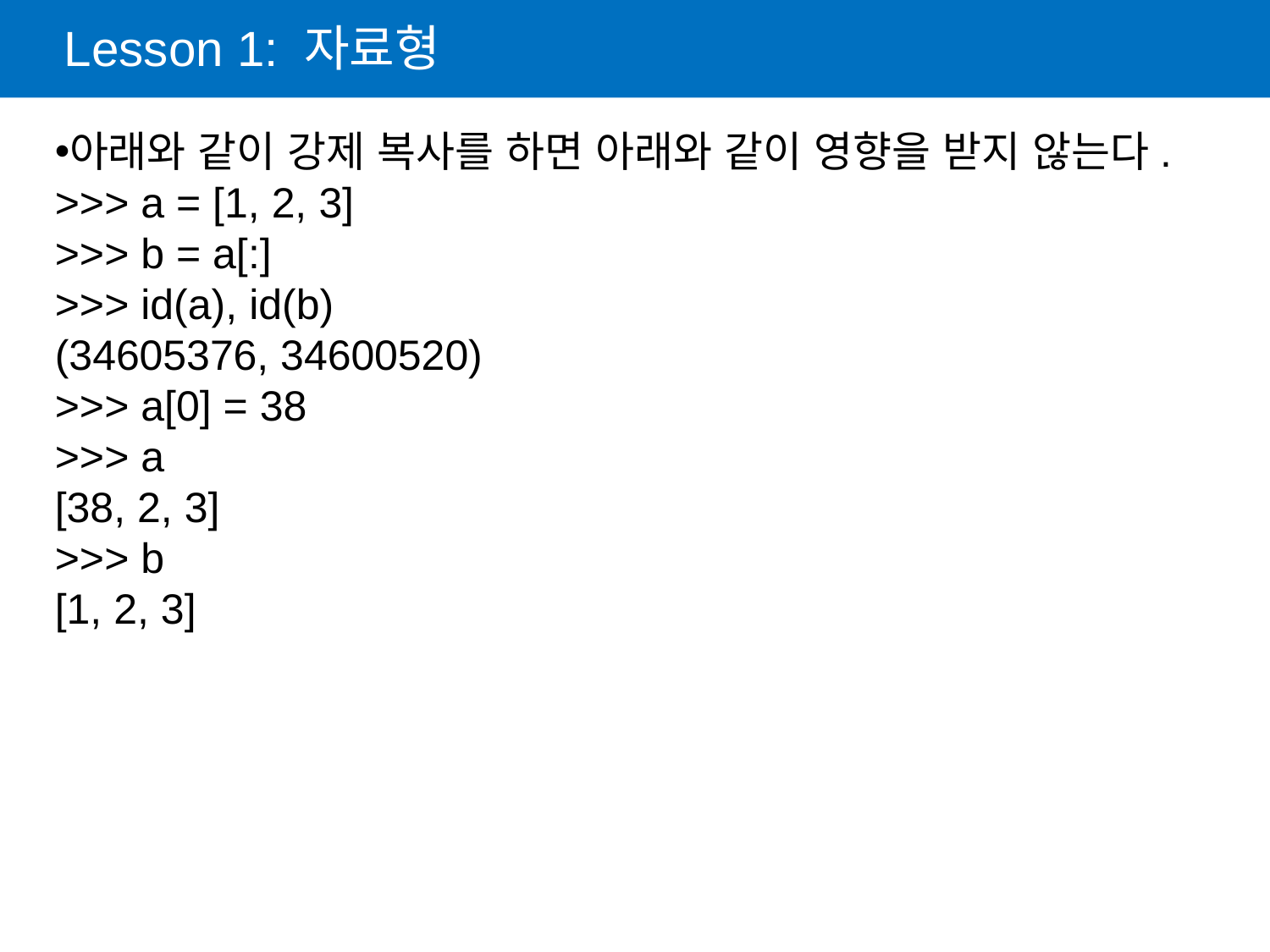

# Lesson 1: 자료형
아래와 같이 강제 복사를 하면 아래와 같이 영향을 받지 않는다.
>>> a = [1, 2, 3]
>>> b = a[:]
>>> id(a), id(b)
(34605376, 34600520)
>>> a[0] = 38
>>> a
[38, 2, 3]
>>> b
[1, 2, 3]